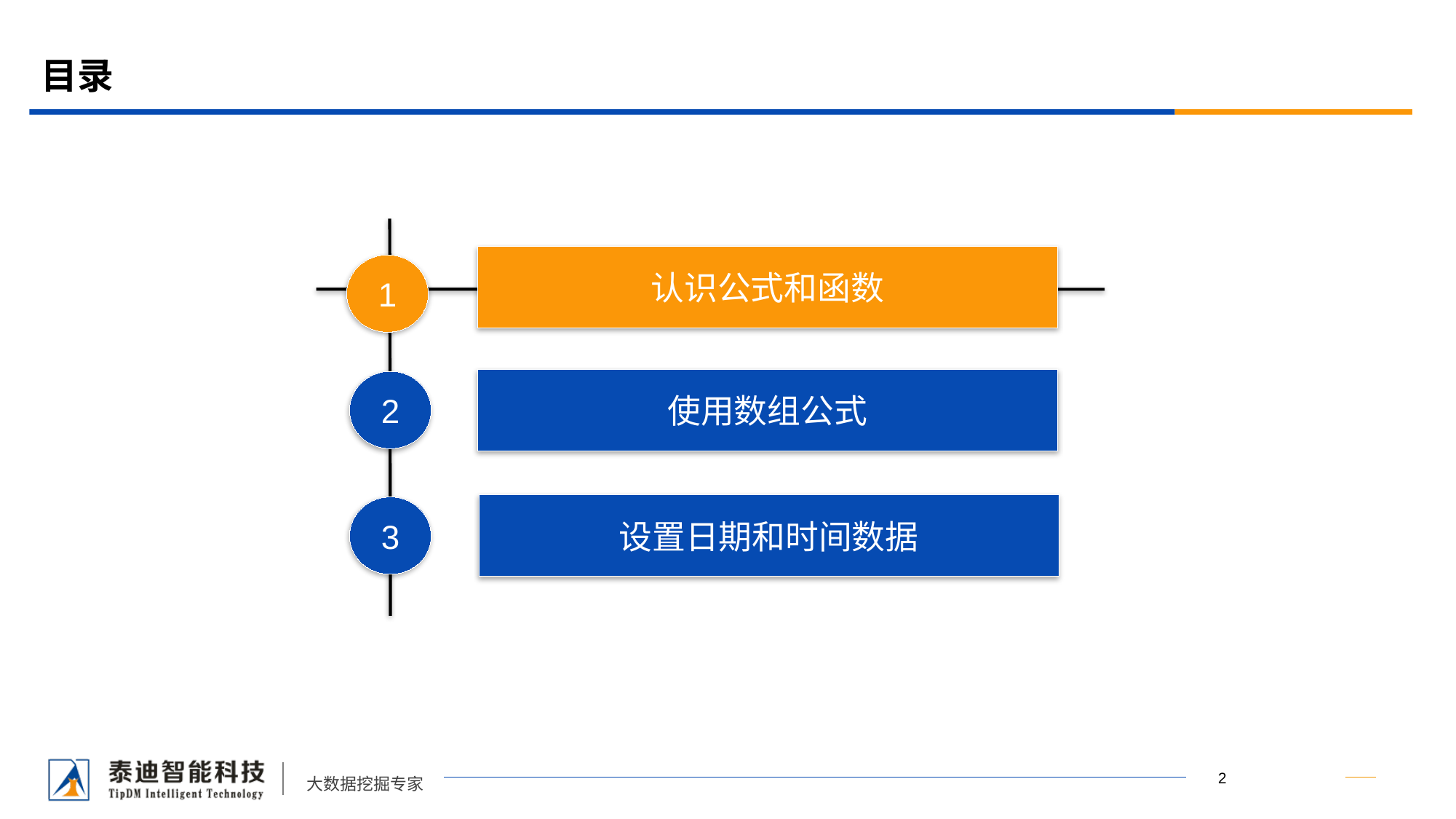

# 目录
认识公式和函数
1

使用数组公式
2
设置日期和时间数据
3